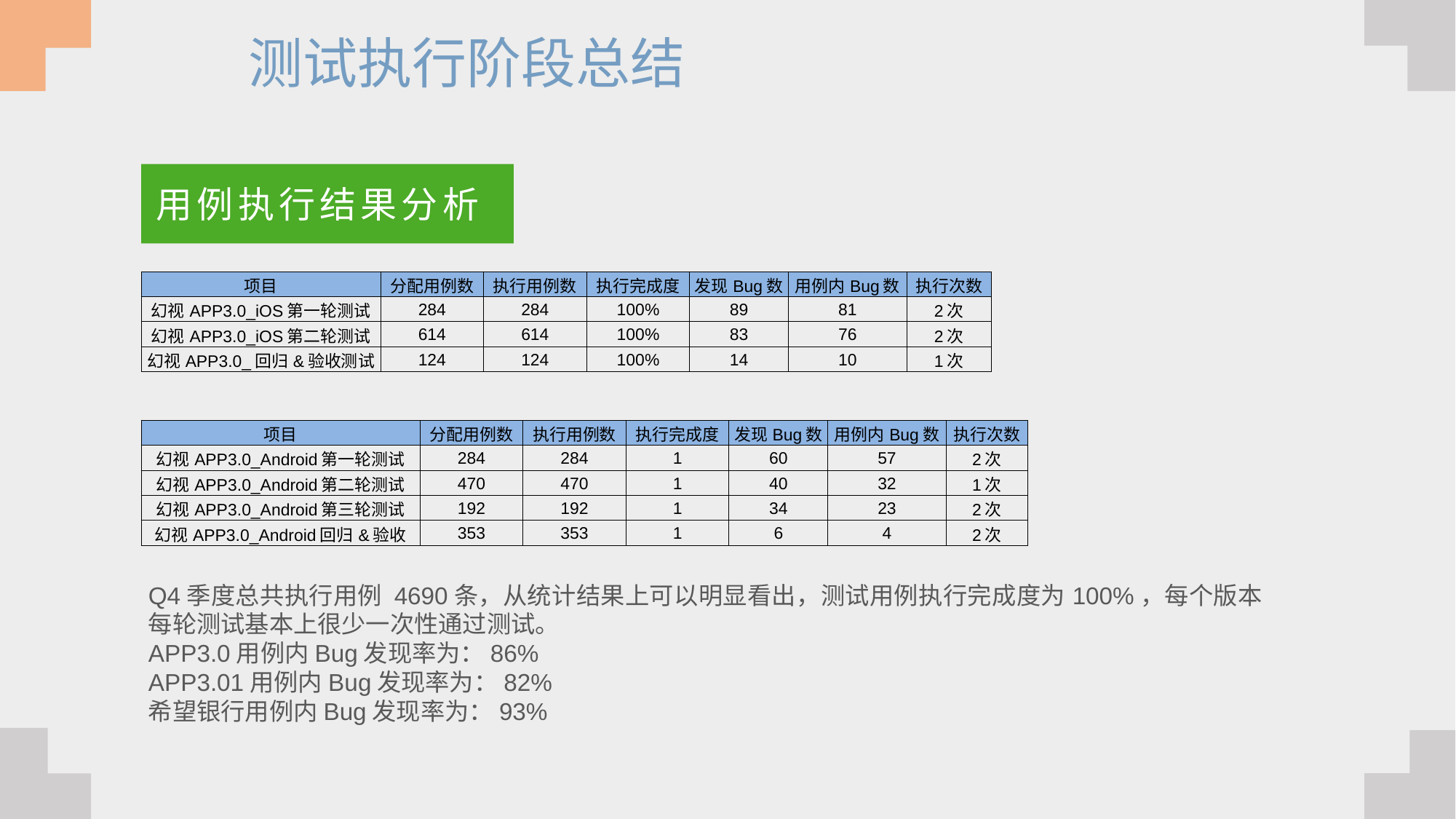

测试执行阶段总结

用例执行结果分析
| 项目 | 分配用例数 | 执行用例数 | 执行完成度 | 发现Bug数 | 用例内Bug数 | 执行次数 |
| --- | --- | --- | --- | --- | --- | --- |
| 幻视APP3.0\_iOS第一轮测试 | 284 | 284 | 100% | 89 | 81 | 2次 |
| 幻视APP3.0\_iOS第二轮测试 | 614 | 614 | 100% | 83 | 76 | 2次 |
| 幻视APP3.0\_回归&验收测试 | 124 | 124 | 100% | 14 | 10 | 1次 |
| 项目 | 分配用例数 | 执行用例数 | 执行完成度 | 发现Bug数 | 用例内Bug数 | 执行次数 |
| --- | --- | --- | --- | --- | --- | --- |
| 幻视APP3.0\_Android第一轮测试 | 284 | 284 | 1 | 60 | 57 | 2次 |
| 幻视APP3.0\_Android第二轮测试 | 470 | 470 | 1 | 40 | 32 | 1次 |
| 幻视APP3.0\_Android第三轮测试 | 192 | 192 | 1 | 34 | 23 | 2次 |
| 幻视APP3.0\_Android回归&验收 | 353 | 353 | 1 | 6 | 4 | 2次 |
Q4季度总共执行用例 4690条，从统计结果上可以明显看出，测试用例执行完成度为100%，每个版本每轮测试基本上很少一次性通过测试。
APP3.0用例内Bug发现率为：86%
APP3.01用例内Bug发现率为：82%
希望银行用例内Bug发现率为：93%